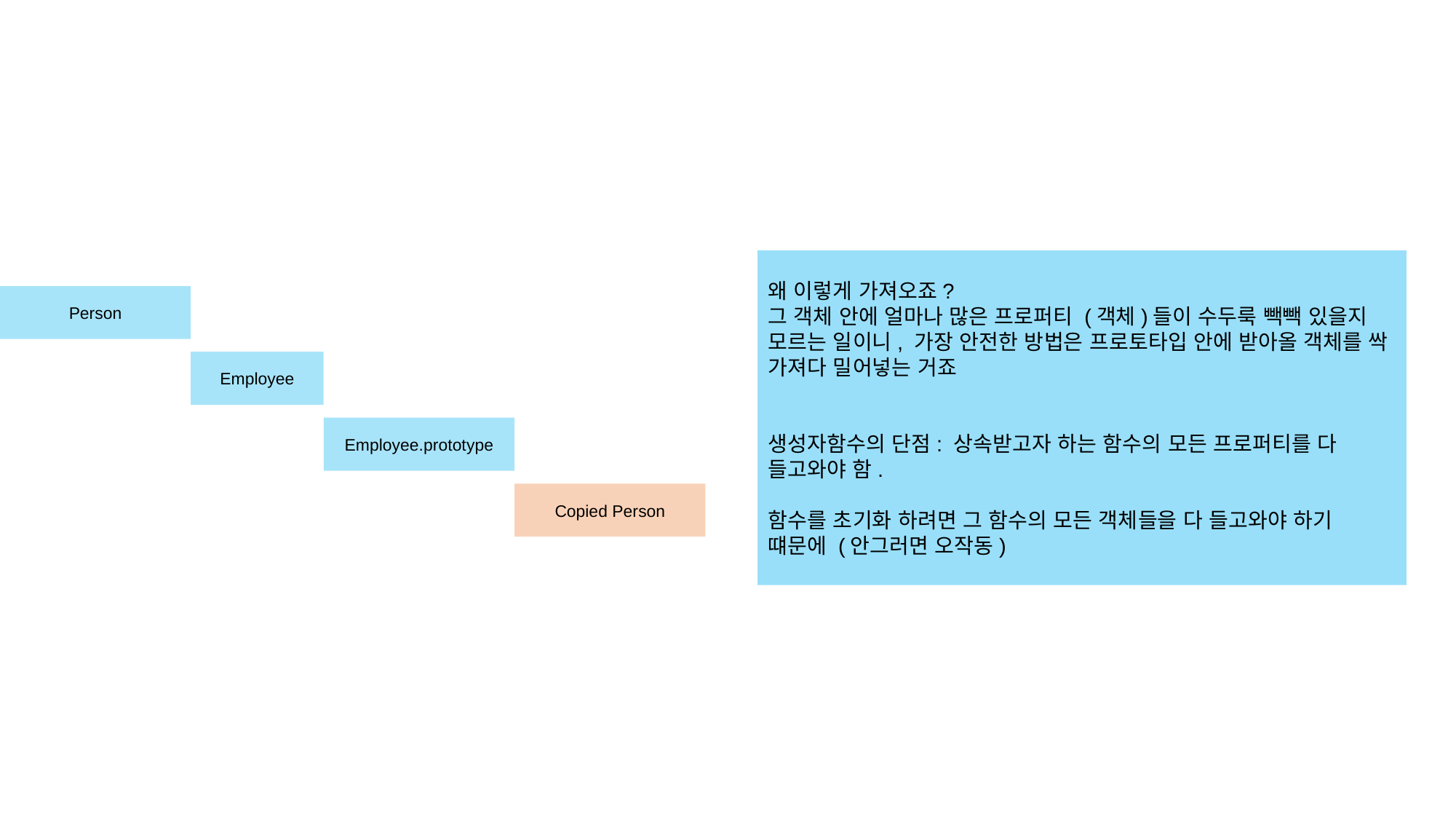

왜 이렇게 가져오죠?
그 객체 안에 얼마나 많은 프로퍼티 (객체)들이 수두룩 빽빽 있을지 모르는 일이니, 가장 안전한 방법은 프로토타입 안에 받아올 객체를 싹 가져다 밀어넣는 거죠

생성자함수의 단점: 상속받고자 하는 함수의 모든 프로퍼티를 다 들고와야 함.

함수를 초기화 하려면 그 함수의 모든 객체들을 다 들고와야 하기 떄문에 (안그러면 오작동)
Person
Employee
Employee.prototype
Copied Person